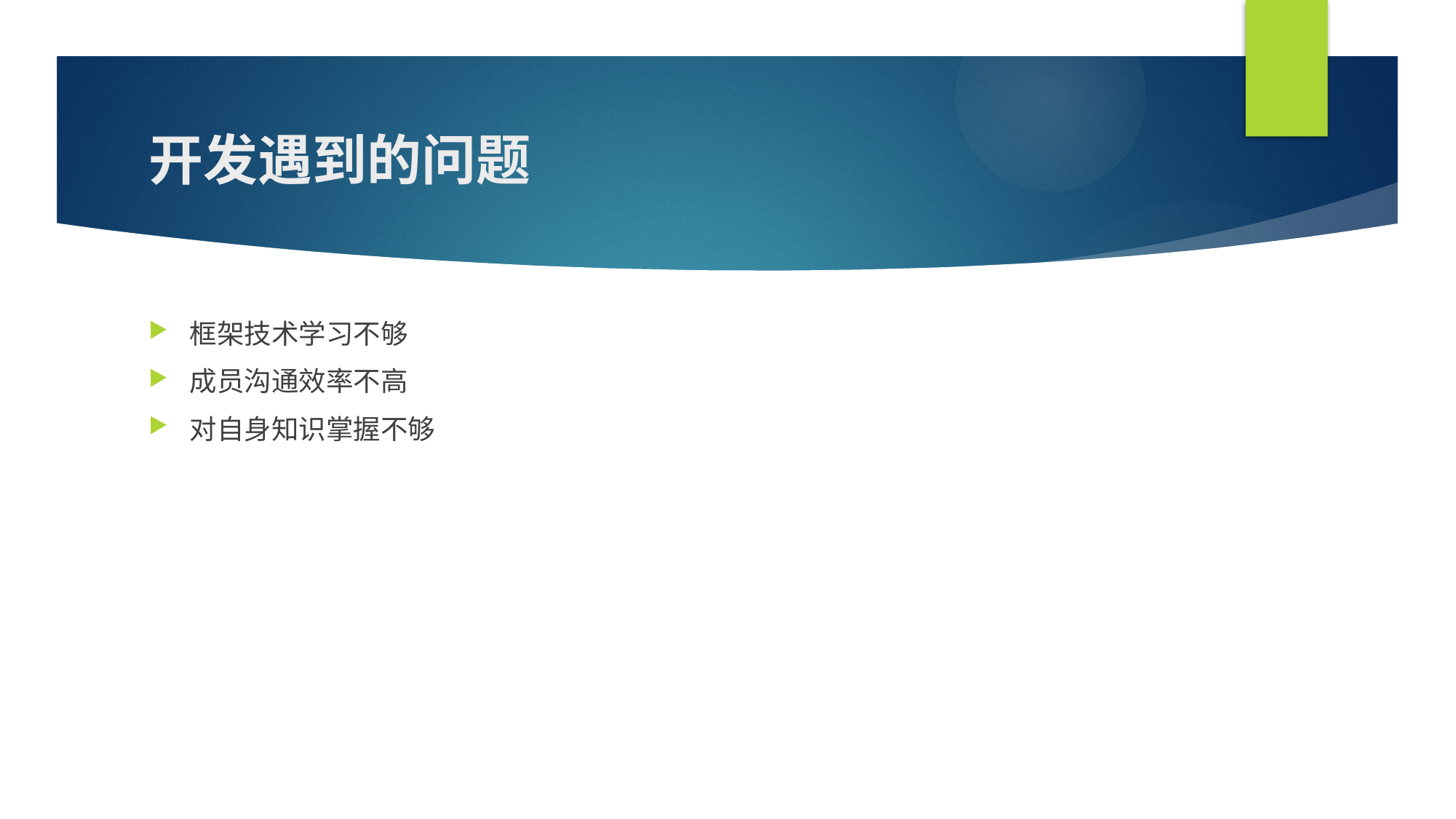

# 开发遇到的问题
框架技术学习不够
成员沟通效率不高
对自身知识掌握不够